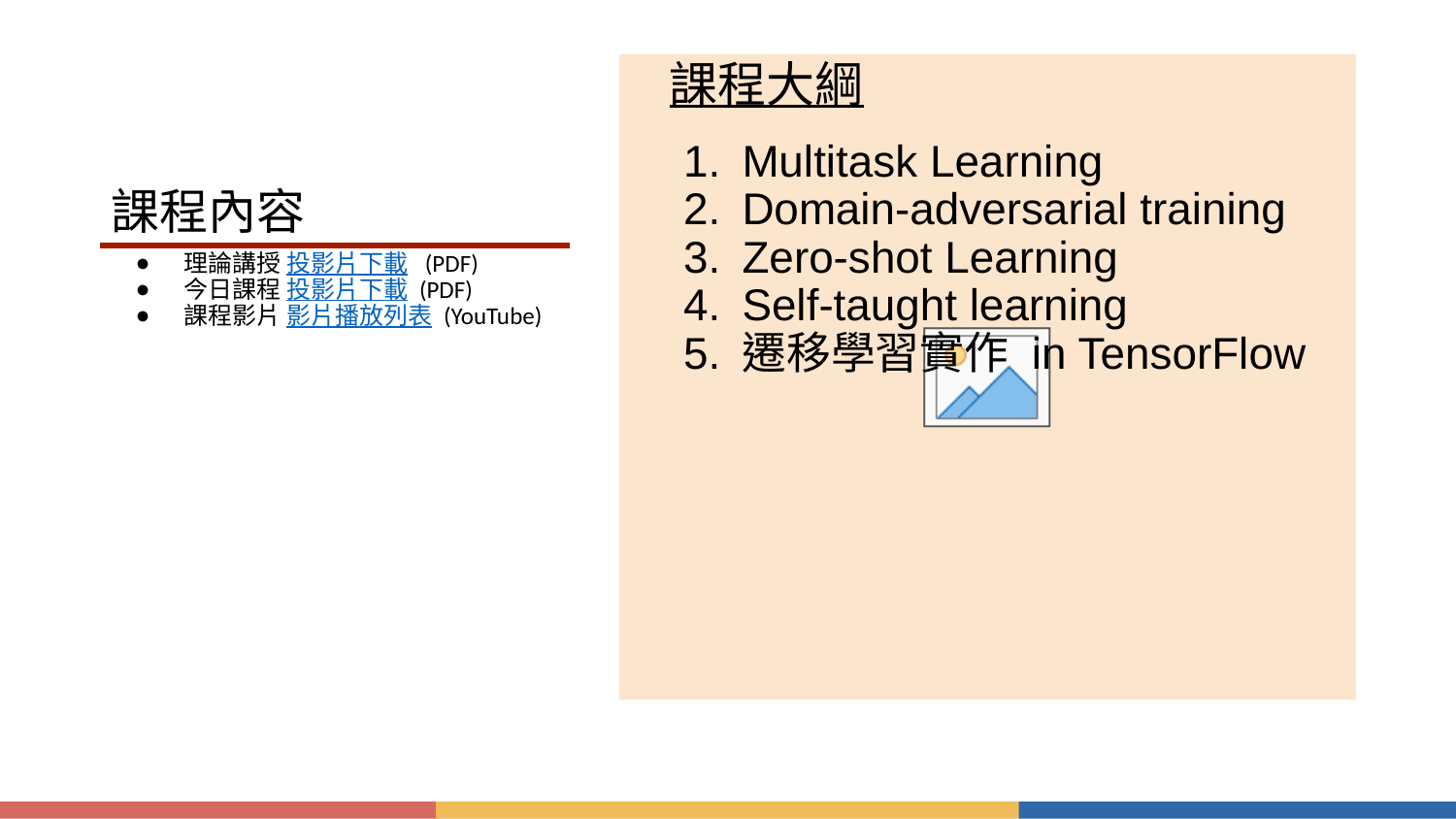

# 課程內容
課程大綱
Multitask Learning
Domain-adversarial training
Zero-shot Learning
Self-taught learning
遷移學習實作 in TensorFlow
理論講授 投影片下載  (PDF)
今日課程 投影片下載 (PDF)
課程影片 影片播放列表 (YouTube)